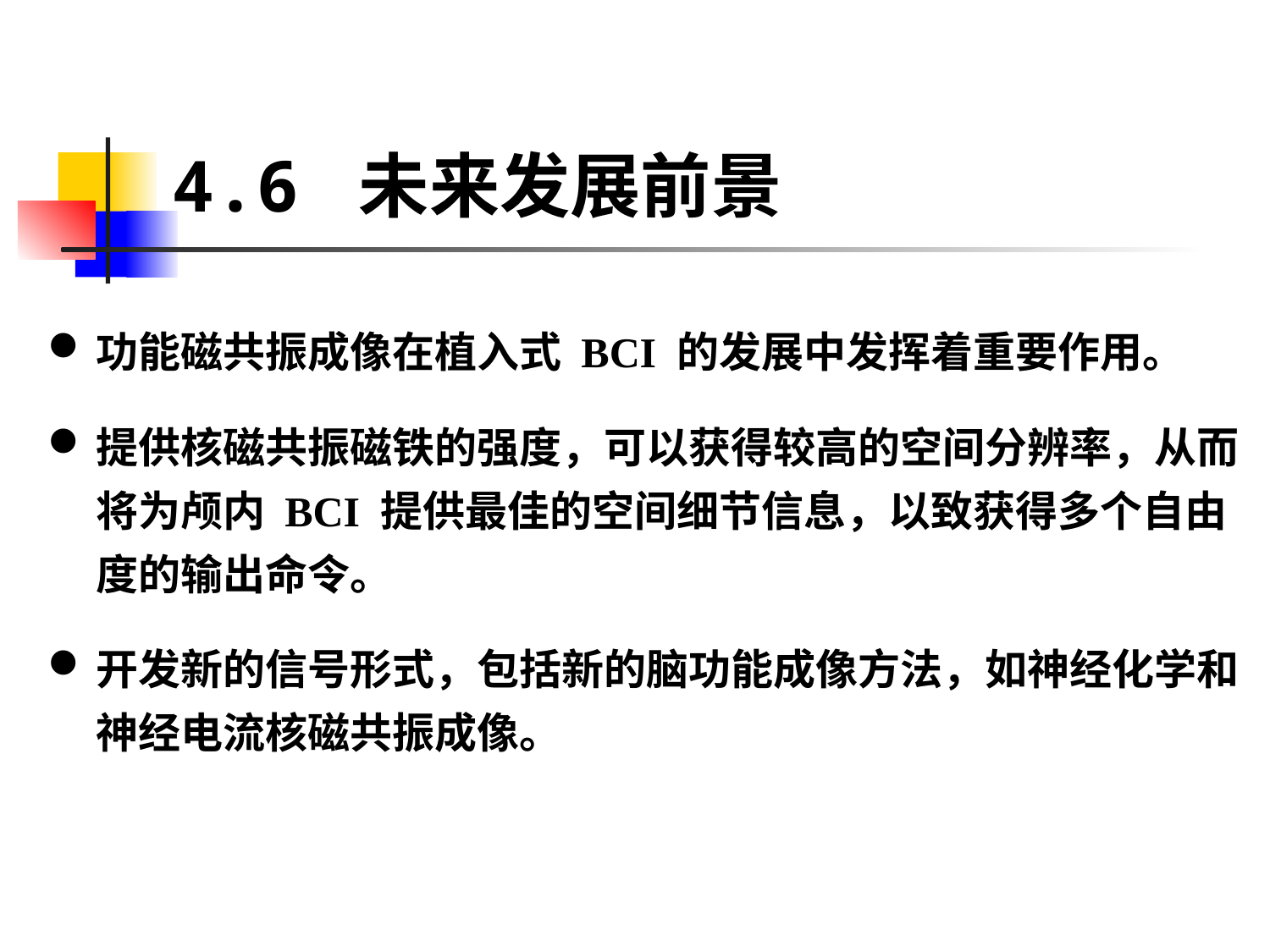

# 4.6 未来发展前景
功能磁共振成像在植入式 BCI 的发展中发挥着重要作用。
提供核磁共振磁铁的强度，可以获得较高的空间分辨率，从而将为颅内 BCI 提供最佳的空间细节信息，以致获得多个自由度的输出命令。
开发新的信号形式，包括新的脑功能成像方法，如神经化学和神经电流核磁共振成像。